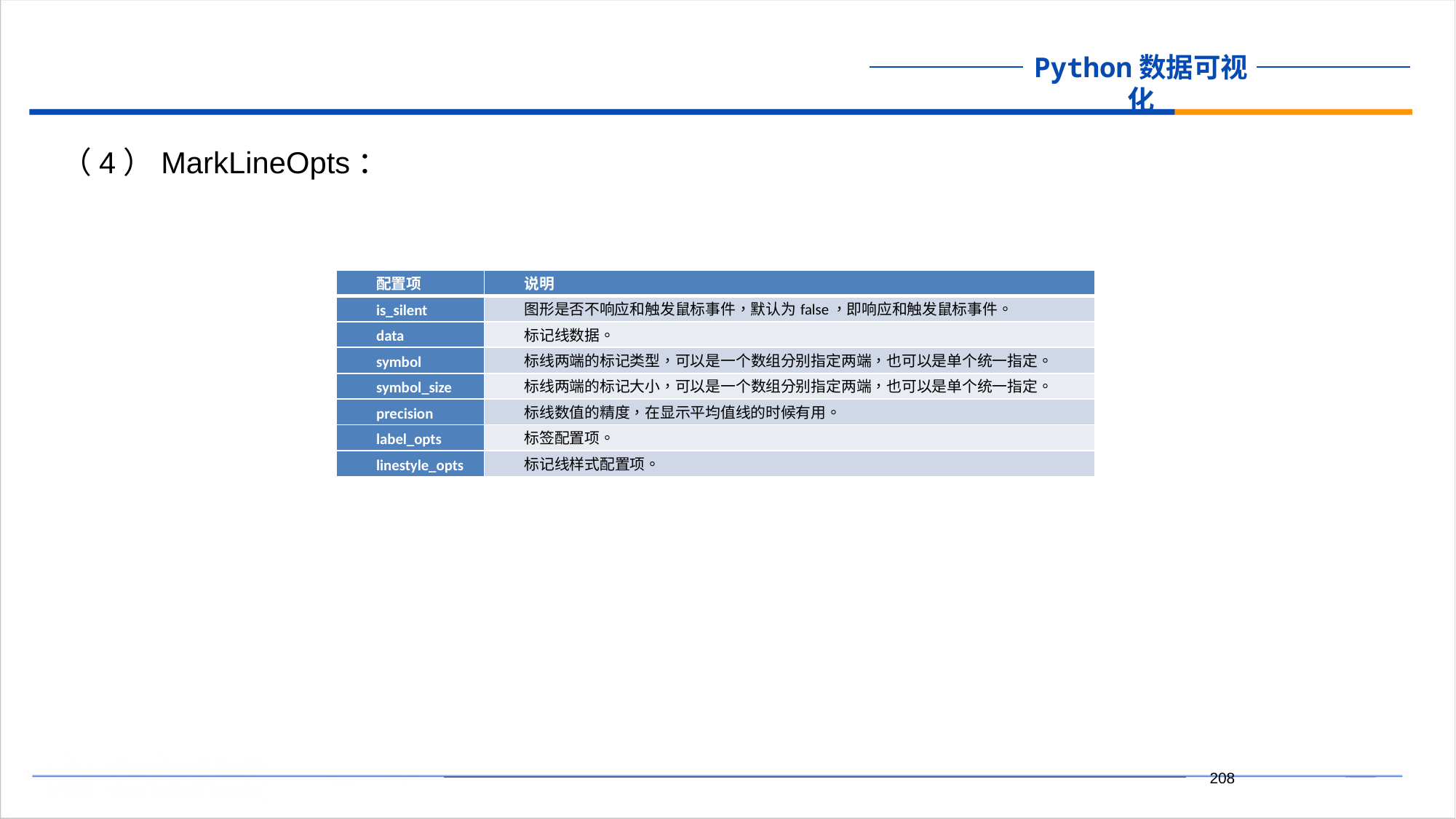

（4）MarkLineOpts：
| 配置项 | 说明 |
| --- | --- |
| is\_silent | 图形是否不响应和触发鼠标事件，默认为false，即响应和触发鼠标事件。 |
| data | 标记线数据。 |
| symbol | 标线两端的标记类型，可以是一个数组分别指定两端，也可以是单个统一指定。 |
| symbol\_size | 标线两端的标记大小，可以是一个数组分别指定两端，也可以是单个统一指定。 |
| precision | 标线数值的精度，在显示平均值线的时候有用。 |
| label\_opts | 标签配置项。 |
| linestyle\_opts | 标记线样式配置项。 |